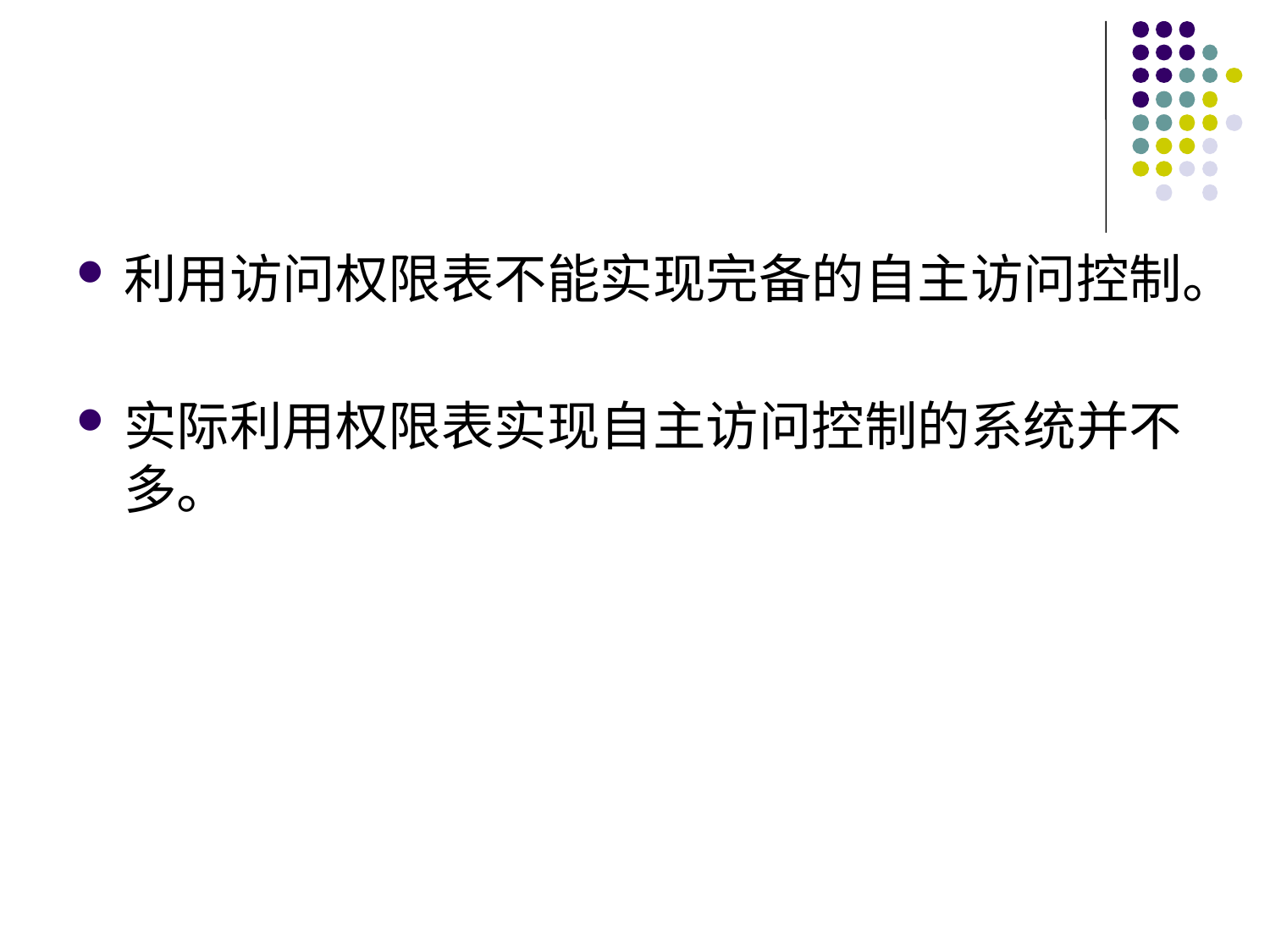

利用访问权限表不能实现完备的自主访问控制。

实际利用权限表实现自主访问控制的系统并不多。